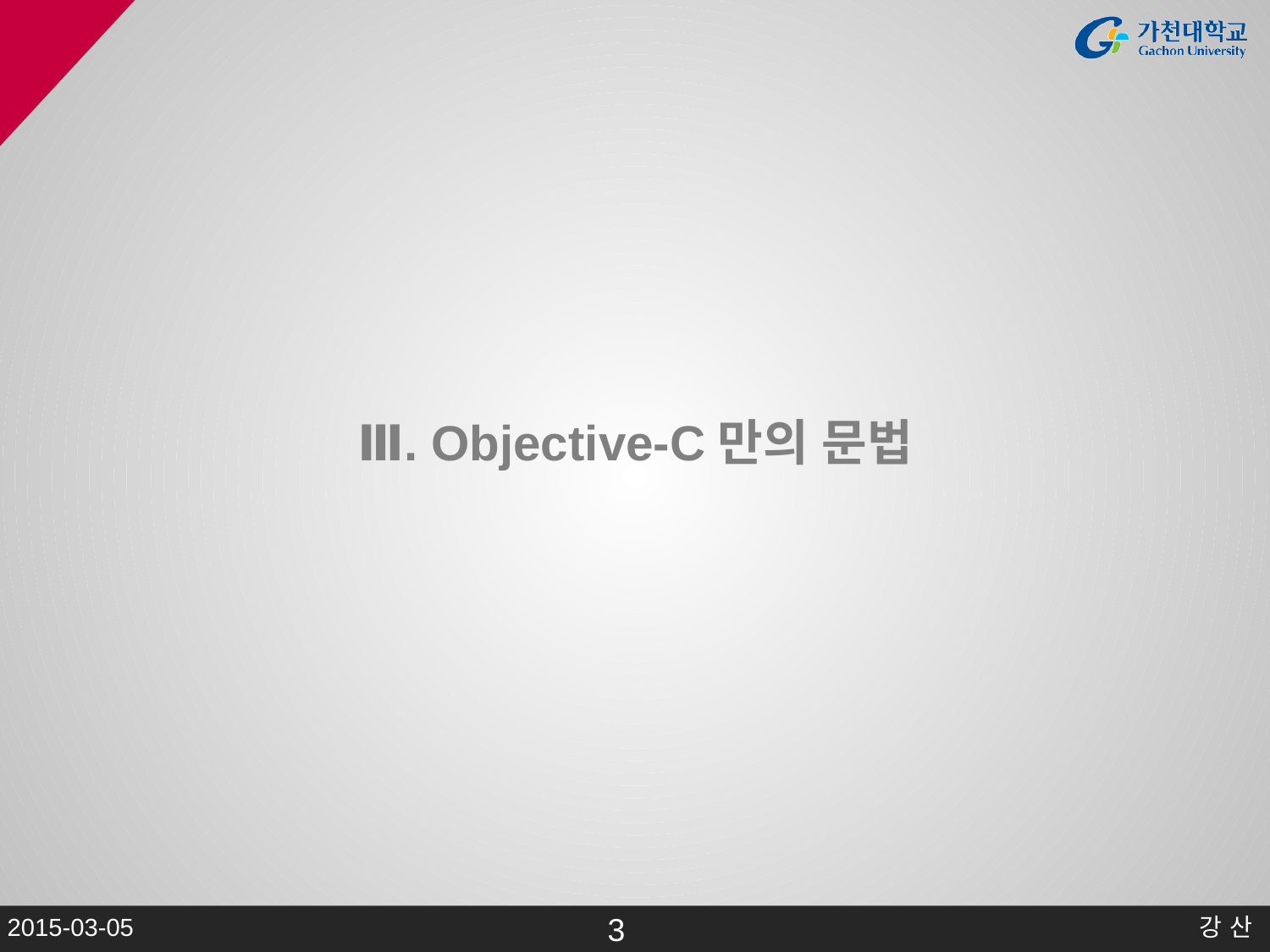

# Ⅲ. Objective-C만의 문법
2015-03-05
강 산